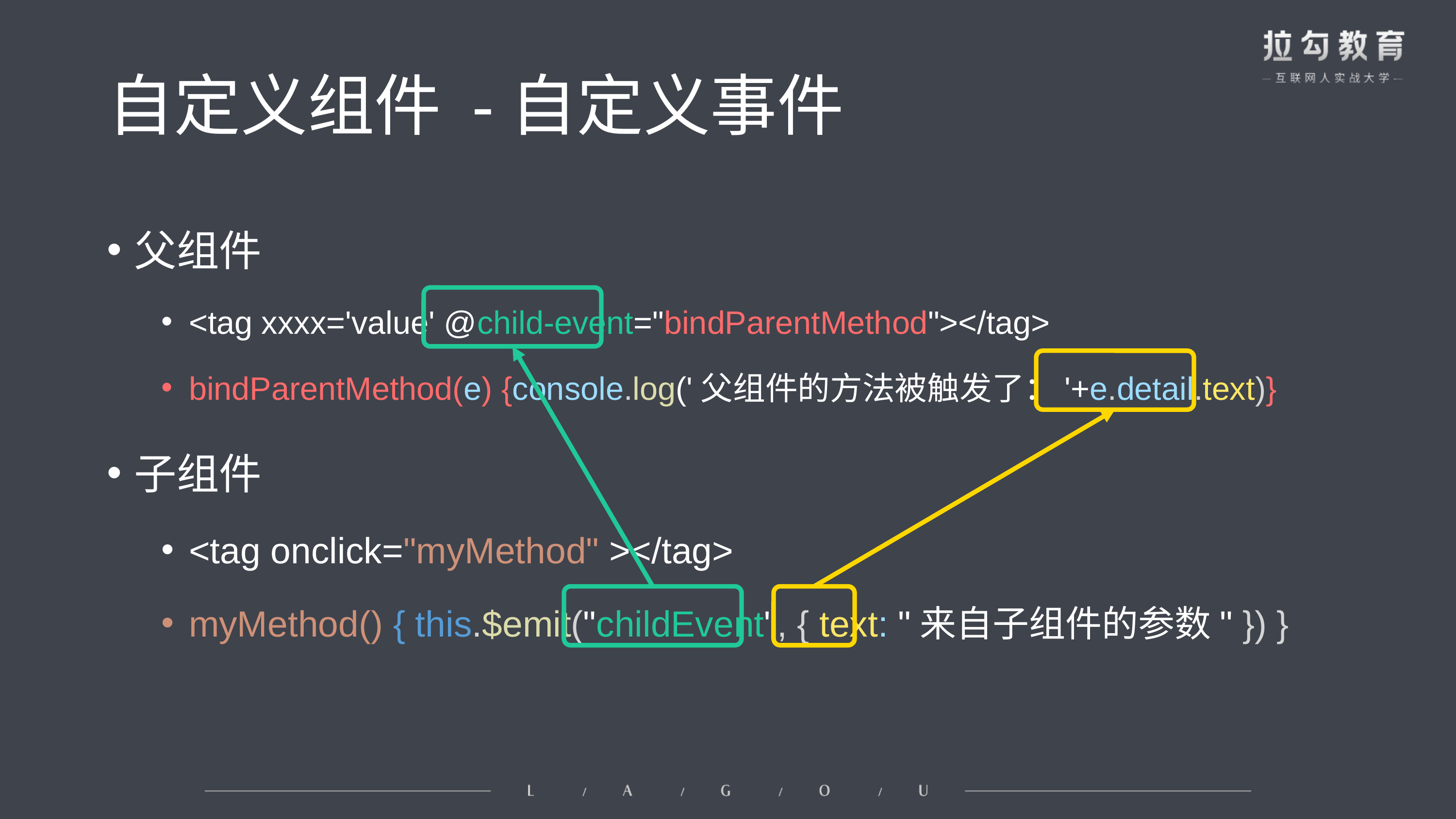

# 自定义组件 -自定义事件
父组件
<tag xxxx='value' @child-event="bindParentMethod"></tag>
bindParentMethod(e) {console.log('父组件的方法被触发了：'+e.detail.text)}
子组件
<tag onclick="myMethod" ></tag>
myMethod() { this.$emit("childEvent", { text: "来自子组件的参数" }) }